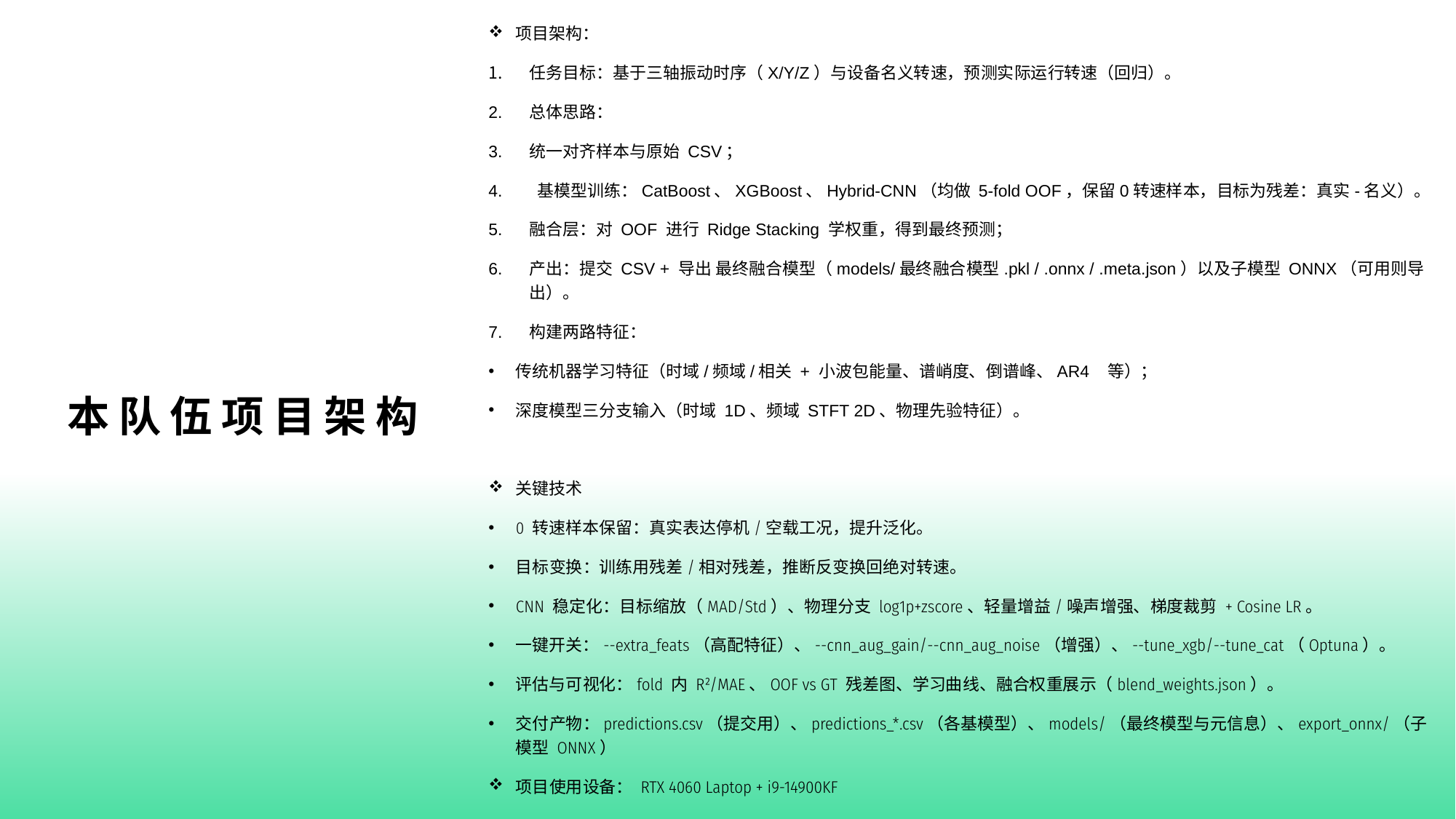

项目架构：
任务目标：基于三轴振动时序（X/Y/Z）与设备名义转速，预测实际运行转速（回归）。
总体思路：
统一对齐样本与原始 CSV；
 基模型训练：CatBoost、XGBoost、Hybrid-CNN（均做 5-fold OOF，保留0转速样本，目标为残差：真实-名义）。
融合层：对 OOF 进行 Ridge Stacking 学权重，得到最终预测；
产出：提交 CSV + 导出 最终融合模型（models/最终融合模型.pkl / .onnx / .meta.json）以及子模型 ONNX（可用则导出）。
构建两路特征：
传统机器学习特征（时域/频域/相关 + 小波包能量、谱峭度、倒谱峰、AR4   等）；
深度模型三分支输入（时域 1D、频域 STFT 2D、物理先验特征）。

关键技术
0 转速样本保留：真实表达停机/空载工况，提升泛化。
目标变换：训练用残差/相对残差，推断反变换回绝对转速。
CNN 稳定化：目标缩放（MAD/Std）、物理分支 log1p+zscore、轻量增益/噪声增强、梯度裁剪 + Cosine LR。
一键开关：--extra_feats（高配特征）、--cnn_aug_gain/--cnn_aug_noise（增强）、--tune_xgb/--tune_cat（Optuna）。
评估与可视化：fold 内 R²/MAE、OOF vs GT 残差图、学习曲线、融合权重展示（blend_weights.json）。
交付产物：predictions.csv（提交用）、predictions_*.csv（各基模型）、models/（最终模型与元信息）、export_onnx/（子模型 ONNX）
项目使用设备： RTX 4060 Laptop + i9-14900KF
# 本队伍项目架构